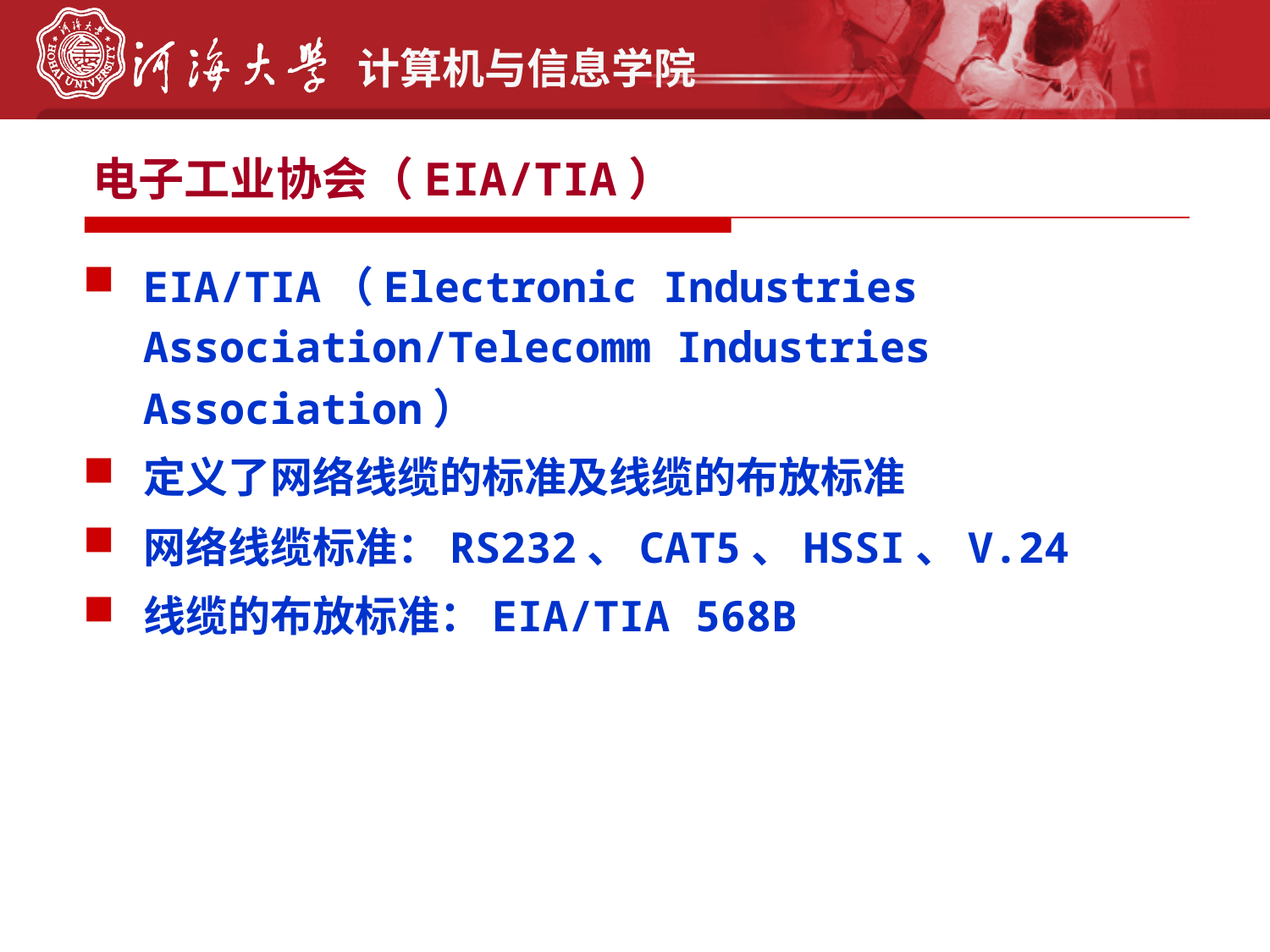

# 电子工业协会（EIA/TIA）
EIA/TIA（Electronic Industries Association/Telecomm Industries Association）
定义了网络线缆的标准及线缆的布放标准
网络线缆标准：RS232、CAT5、HSSI、V.24
线缆的布放标准：EIA/TIA 568B